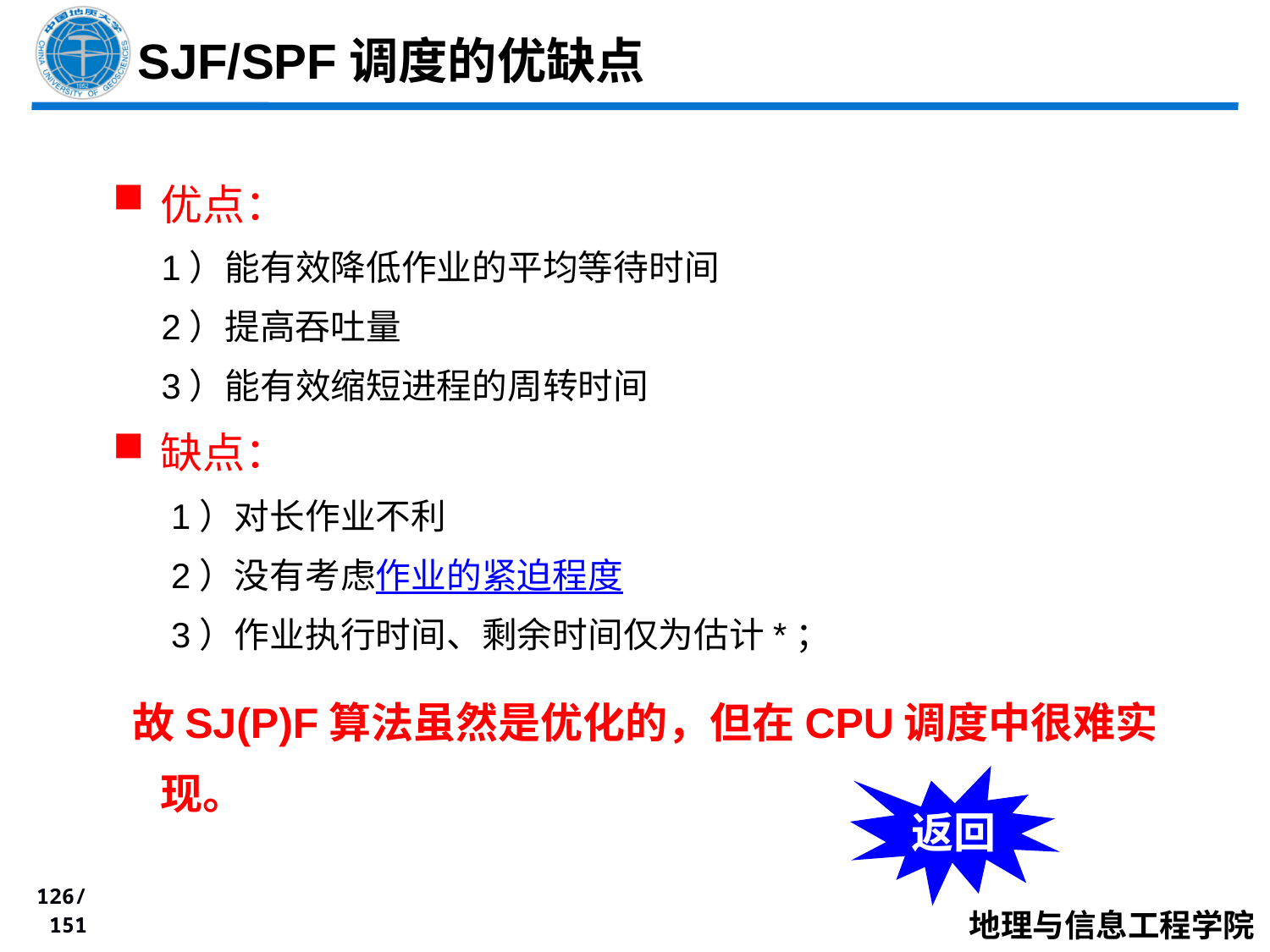

SJF/SPF调度的优缺点
优点：
     1）能有效降低作业的平均等待时间
     2）提高吞吐量
     3）能有效缩短进程的周转时间
缺点：
      1）对长作业不利
      2）没有考虑作业的紧迫程度
      3）作业执行时间、剩余时间仅为估计*；
 故SJ(P)F算法虽然是优化的，但在CPU调度中很难实现。
返回